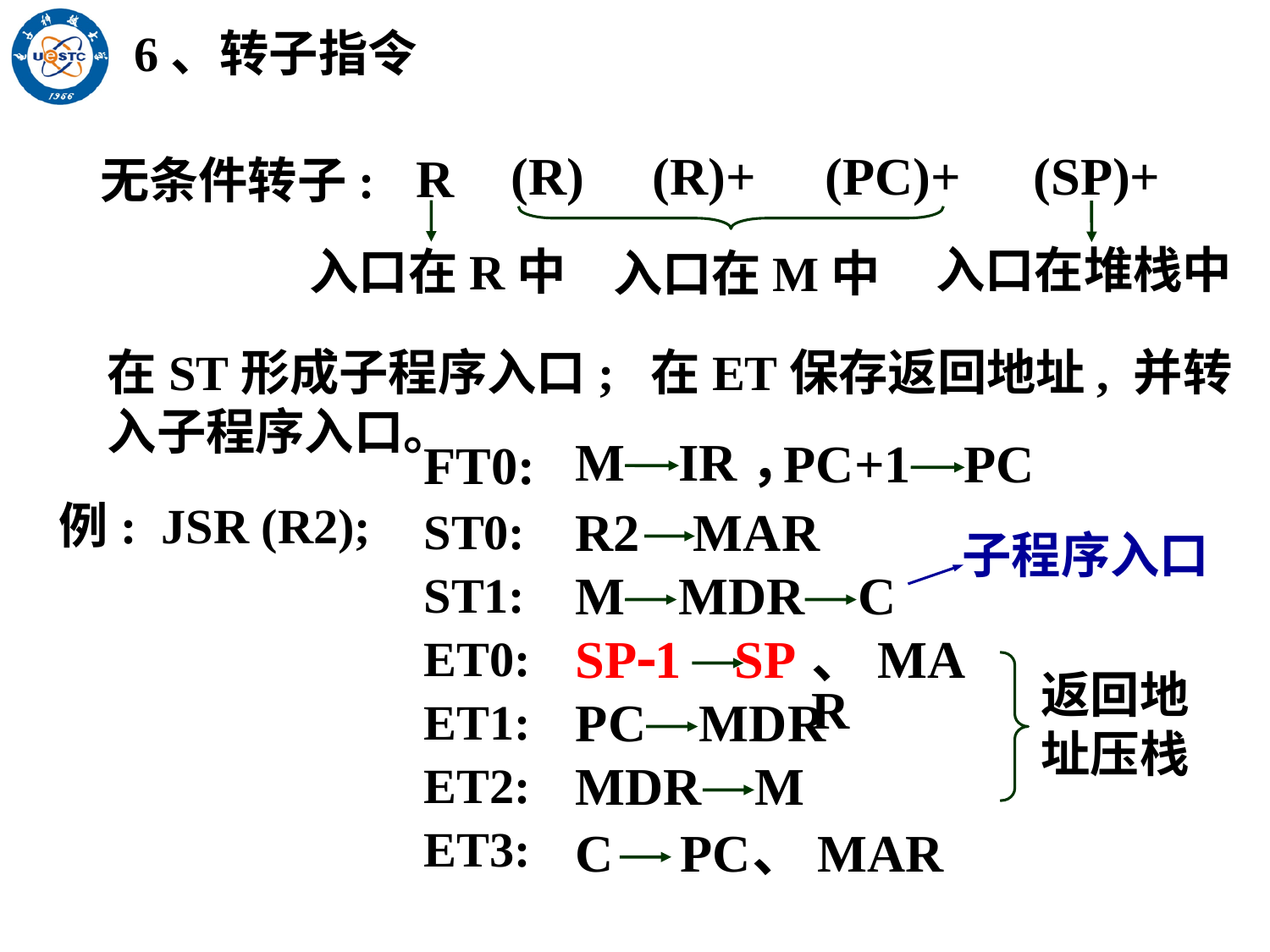

6、转子指令
(R)
(R)+
(PC)+
(SP)+
R
无条件转子:

入口在堆栈中
入口在R中
入口在M中
在ST形成子程序入口;  在ET保存返回地址, 并转入子程序入口。
FT0:
M    IR，
PC+1    PC

例:  JSR (R2);
ST0:
R2    MAR

子程序入口
ST1:

M    MDR    C

ET0:
SP−1    SP
、MAR

返回地址压栈
ET1:
PC    MDR

ET2:
MDR    M

ET3:
C     PC
、MAR